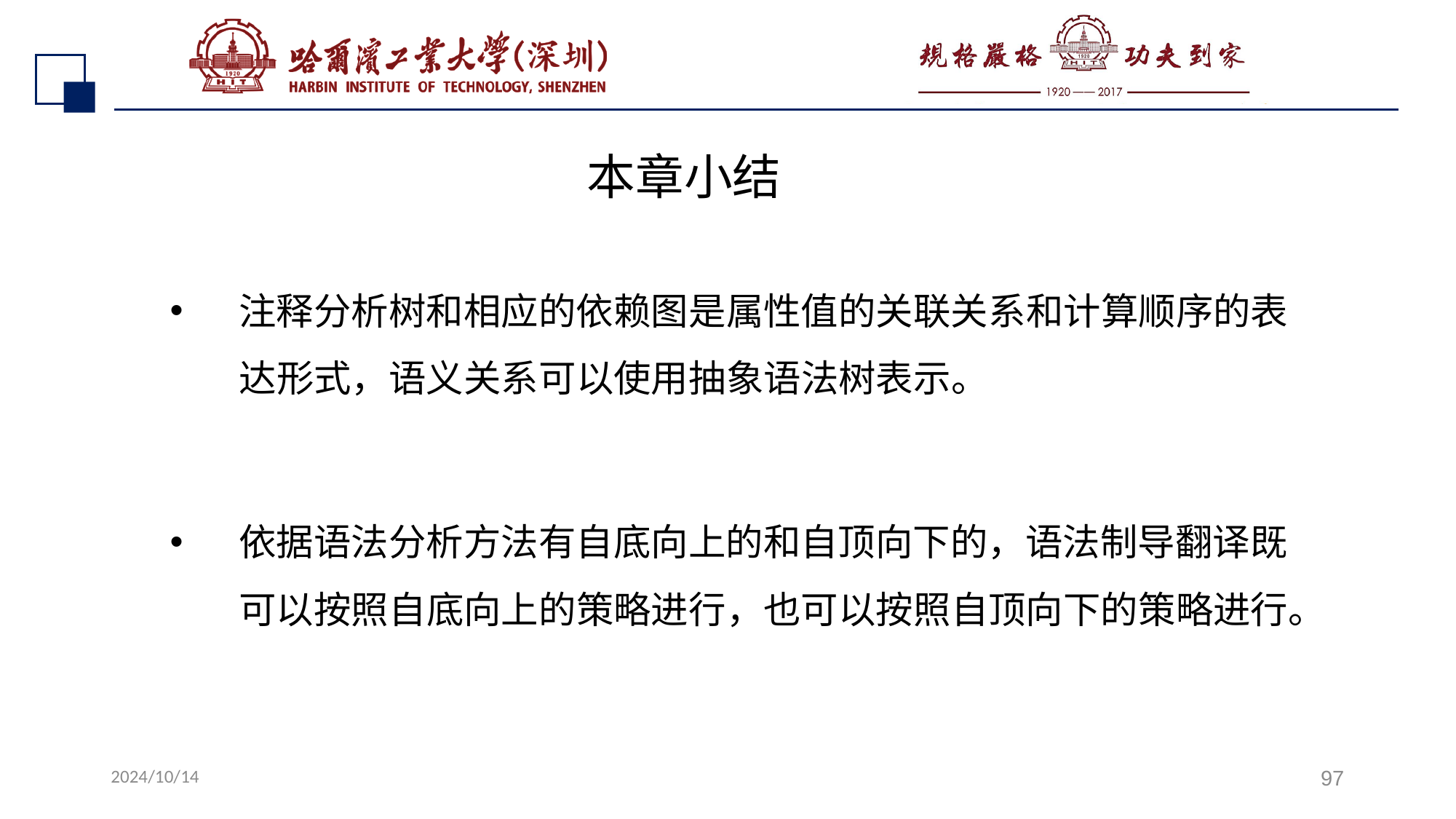

# 本章小结
注释分析树和相应的依赖图是属性值的关联关系和计算顺序的表达形式，语义关系可以使用抽象语法树表示。

依据语法分析方法有自底向上的和自顶向下的，语法制导翻译既可以按照自底向上的策略进行，也可以按照自顶向下的策略进行。
2024/10/14
97